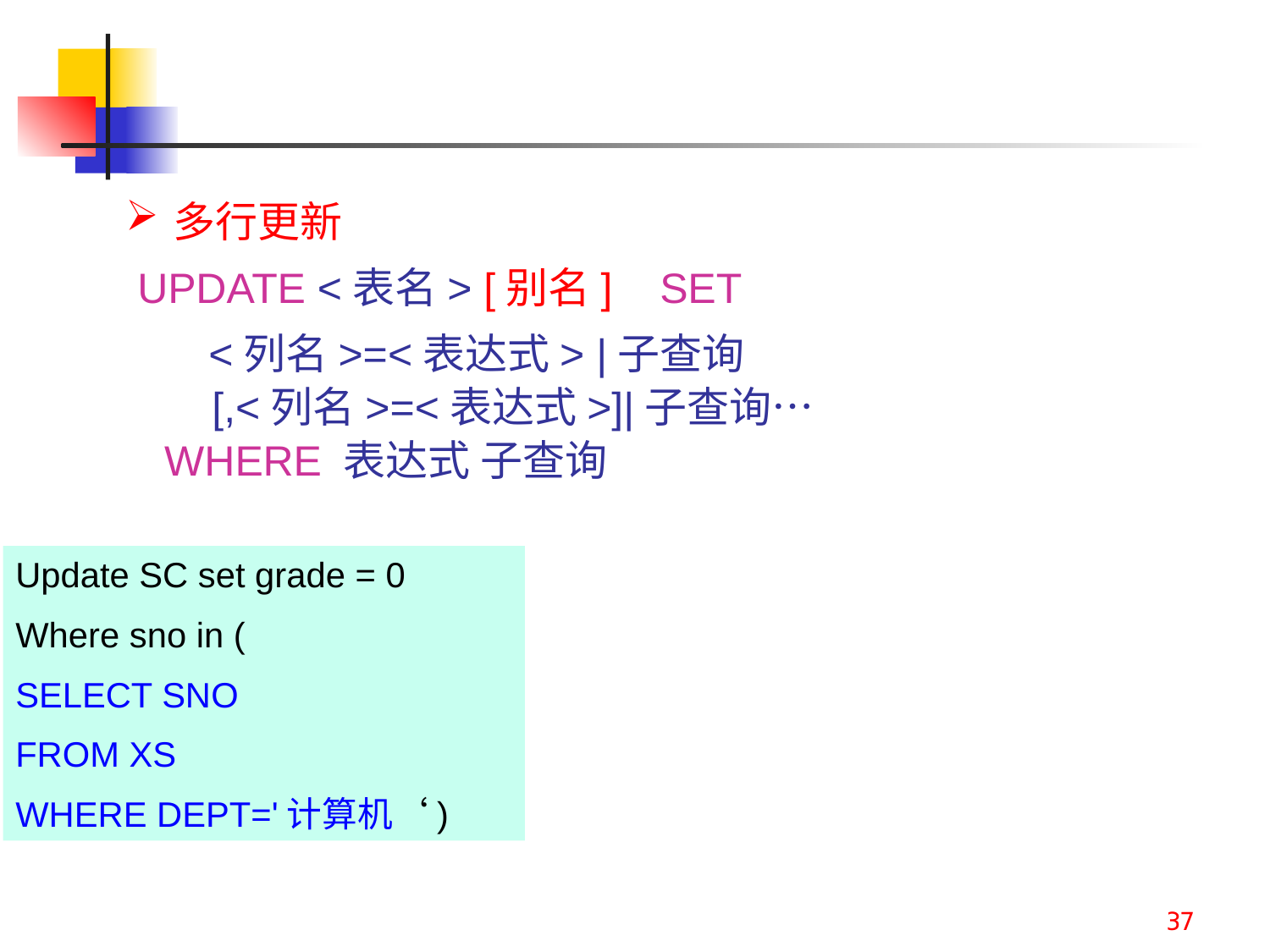

多行更新
 UPDATE <表名> [别名]    SET
       <列名>=<表达式> |子查询
        [,<列名>=<表达式>]|子查询…
   WHERE 表达式 子查询
Update SC set grade = 0
Where sno in (
SELECT SNO
FROM XS
WHERE DEPT='计算机‘)
37